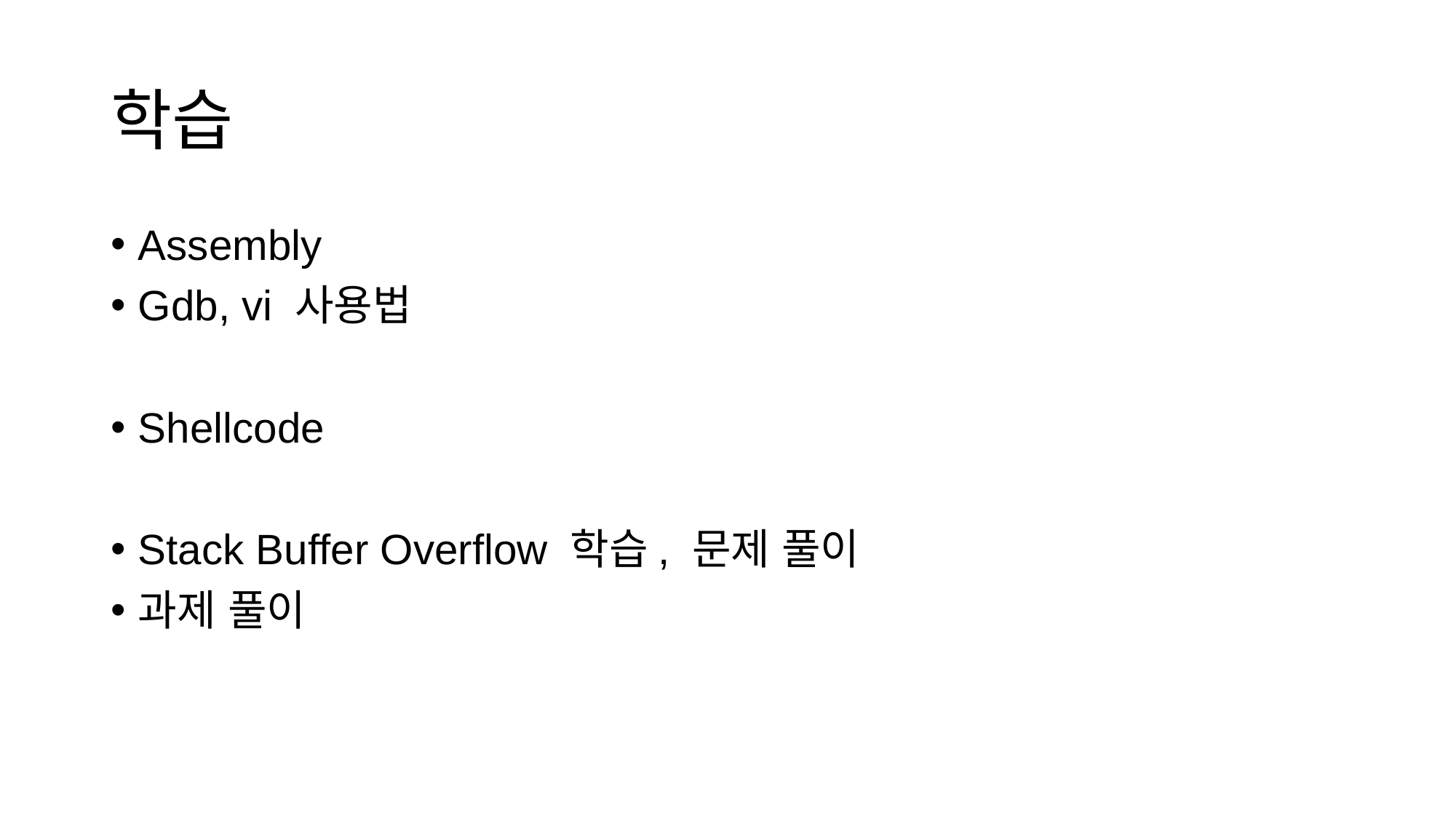

# 학습
Assembly
Gdb, vi 사용법

Shellcode

Stack Buffer Overflow 학습, 문제 풀이
과제 풀이